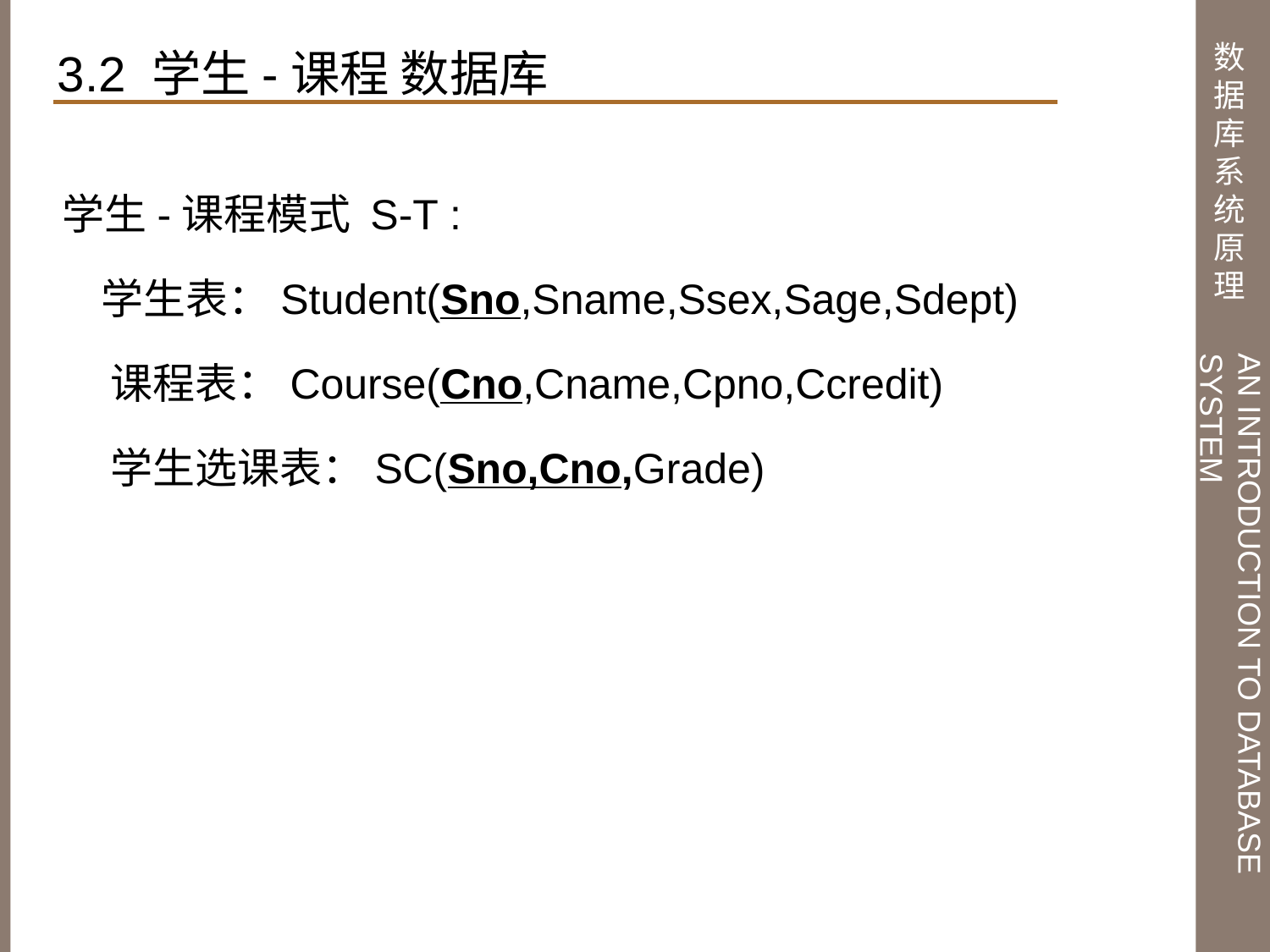

3.2 学生-课程 数据库
学生-课程模式 S-T :
   学生表：Student(Sno,Sname,Ssex,Sage,Sdept)
    课程表：Course(Cno,Cname,Cpno,Ccredit)
    学生选课表：SC(Sno,Cno,Grade)